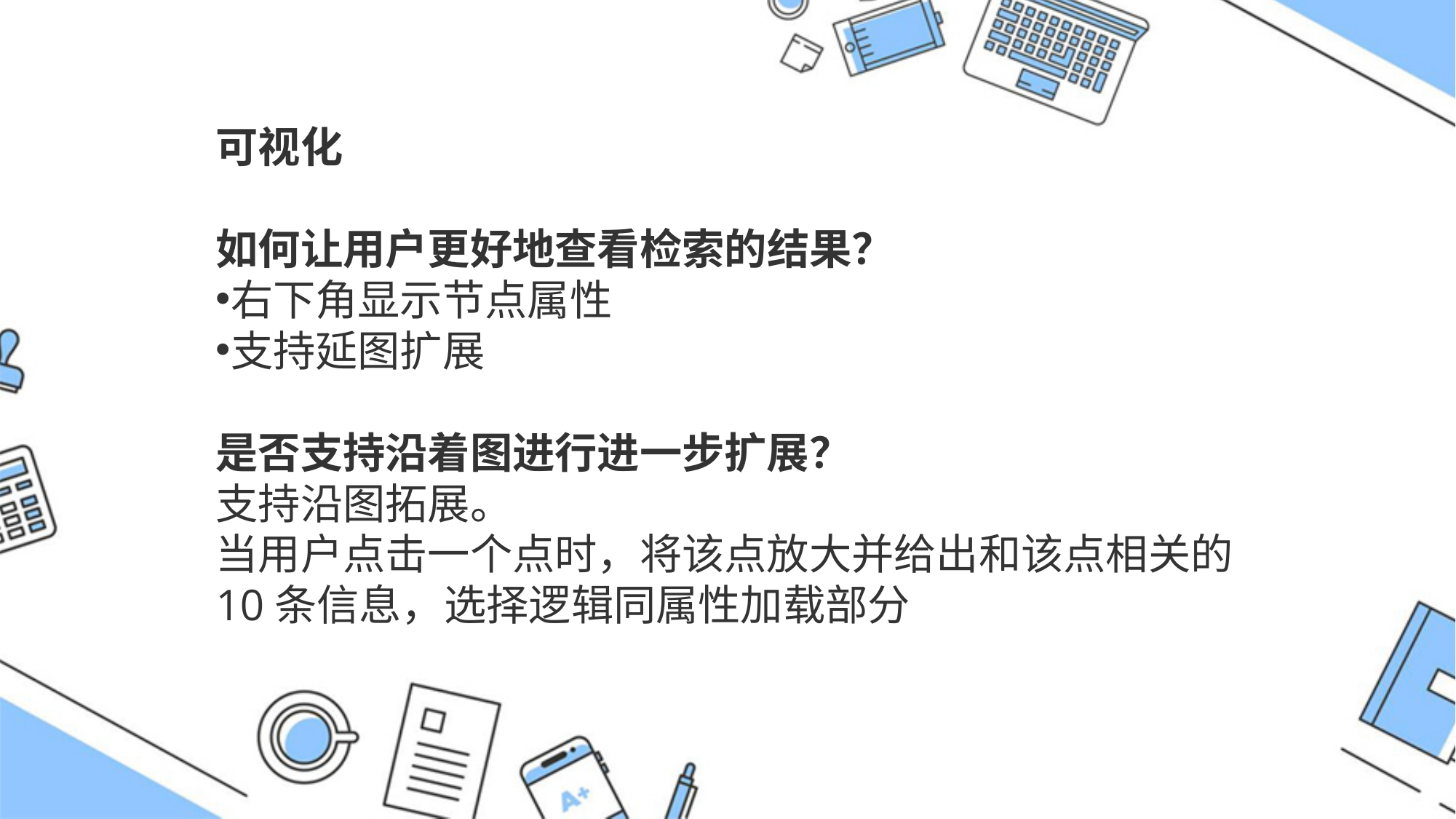

可视化

如何让⽤户更好地查看检索的结果？
右下角显示节点属性
支持延图扩展

是否⽀持沿着图进⾏进⼀步扩展？
支持沿图拓展。
当用户点击一个点时，将该点放大并给出和该点相关的10条信息，选择逻辑同属性加载部分